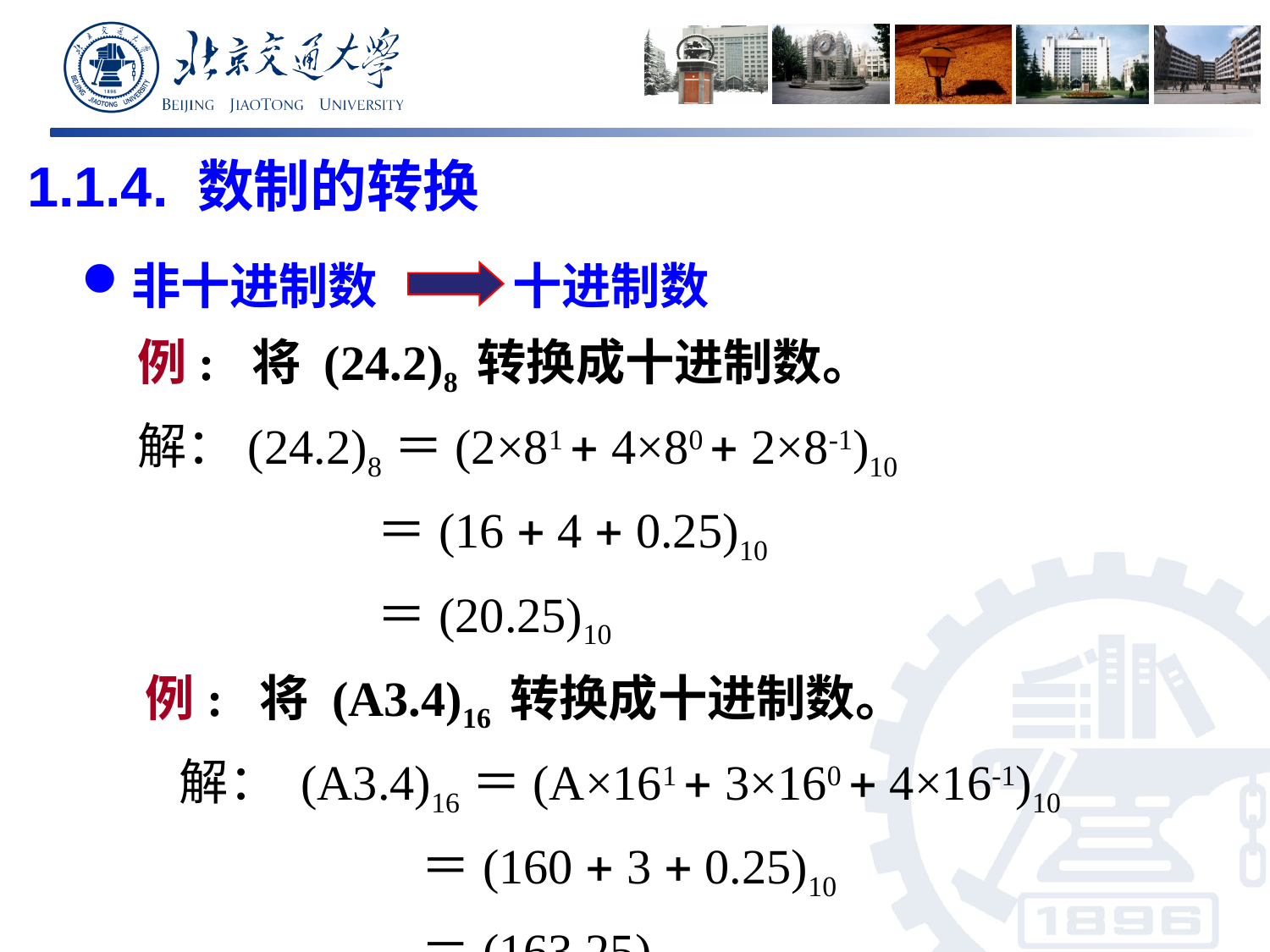

# 1.1.4. 数制的转换
非十进制数            十进制数
例:  将 (24.2)8 转换成十进制数。
解：(24.2)8＝(2×81 + 4×80 + 2×8-1)10
                    ＝(16 + 4 + 0.25)10
                    ＝(20.25)10
例:  将 (A3.4)16 转换成十进制数。
  解： (A3.4)16＝(A×161 + 3×160 + 4×16-1)10
                        ＝(160 + 3 + 0.25)10
                        ＝(163.25)10